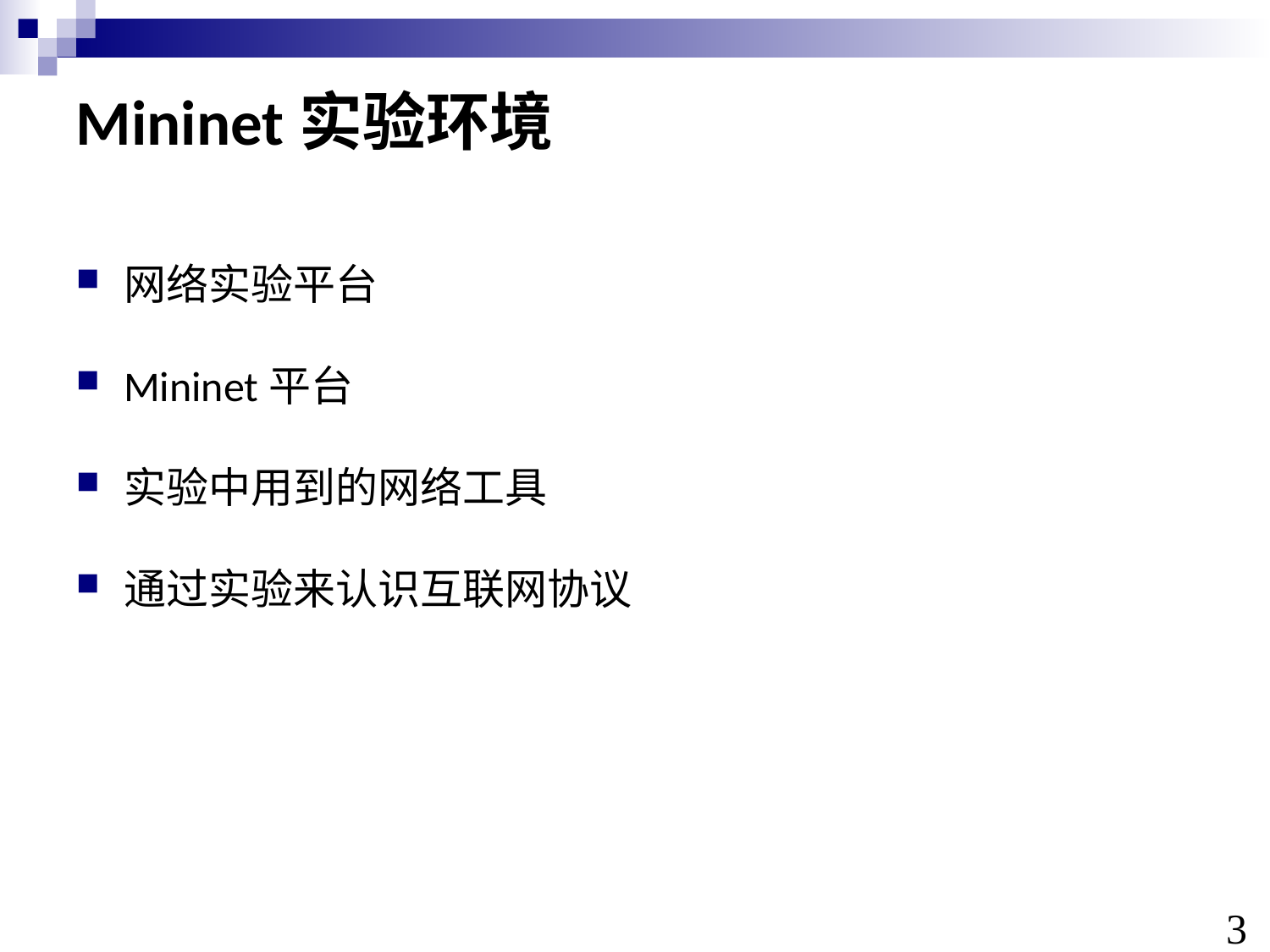

# Mininet实验环境
网络实验平台
Mininet平台
实验中用到的网络工具
通过实验来认识互联网协议

3